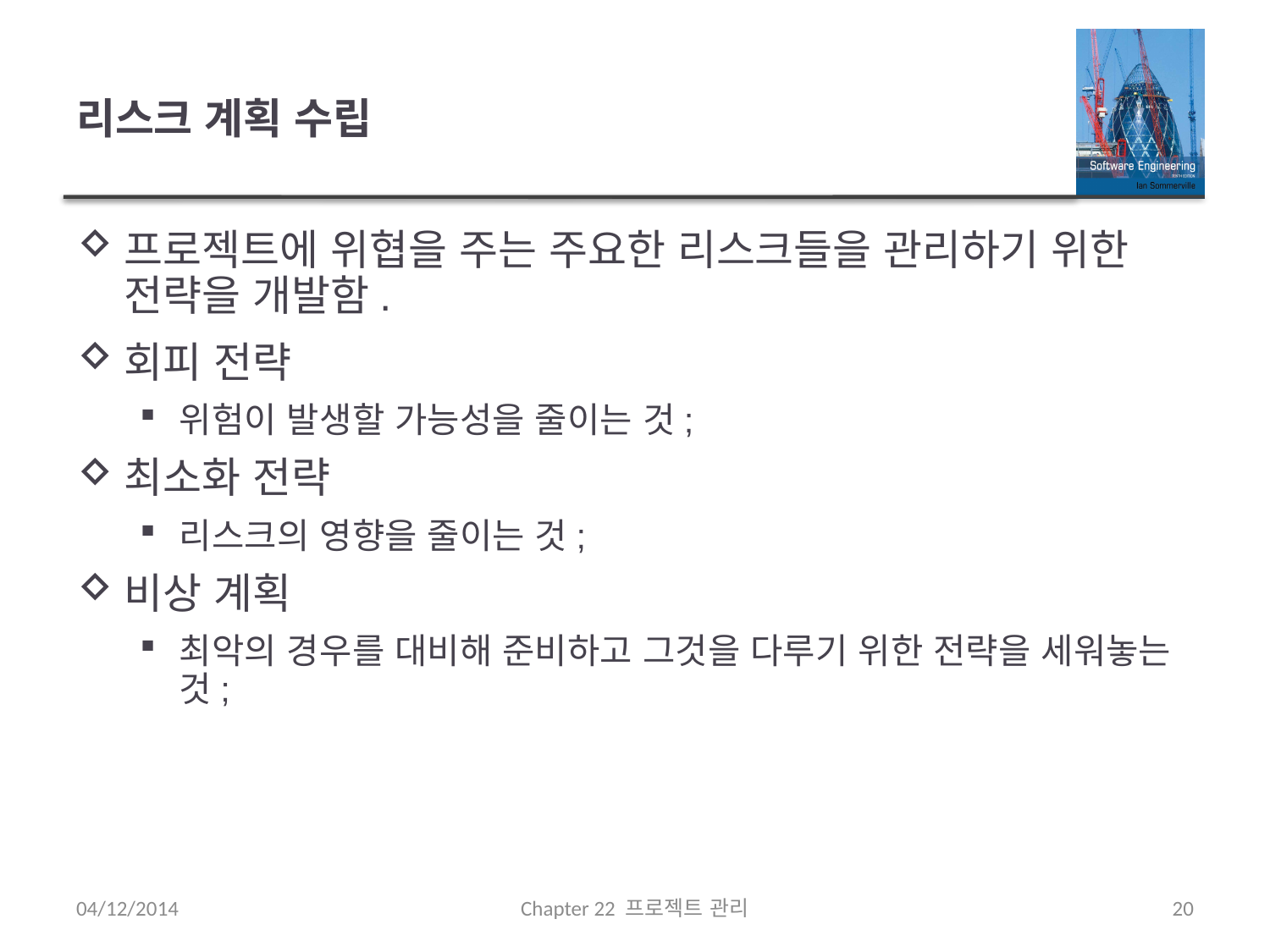

# 리스크 계획 수립
프로젝트에 위협을 주는 주요한 리스크들을 관리하기 위한 전략을 개발함.
회피 전략
위험이 발생할 가능성을 줄이는 것;
최소화 전략
리스크의 영향을 줄이는 것;
비상 계획
최악의 경우를 대비해 준비하고 그것을 다루기 위한 전략을 세워놓는 것;
04/12/2014
Chapter 22 프로젝트 관리
20